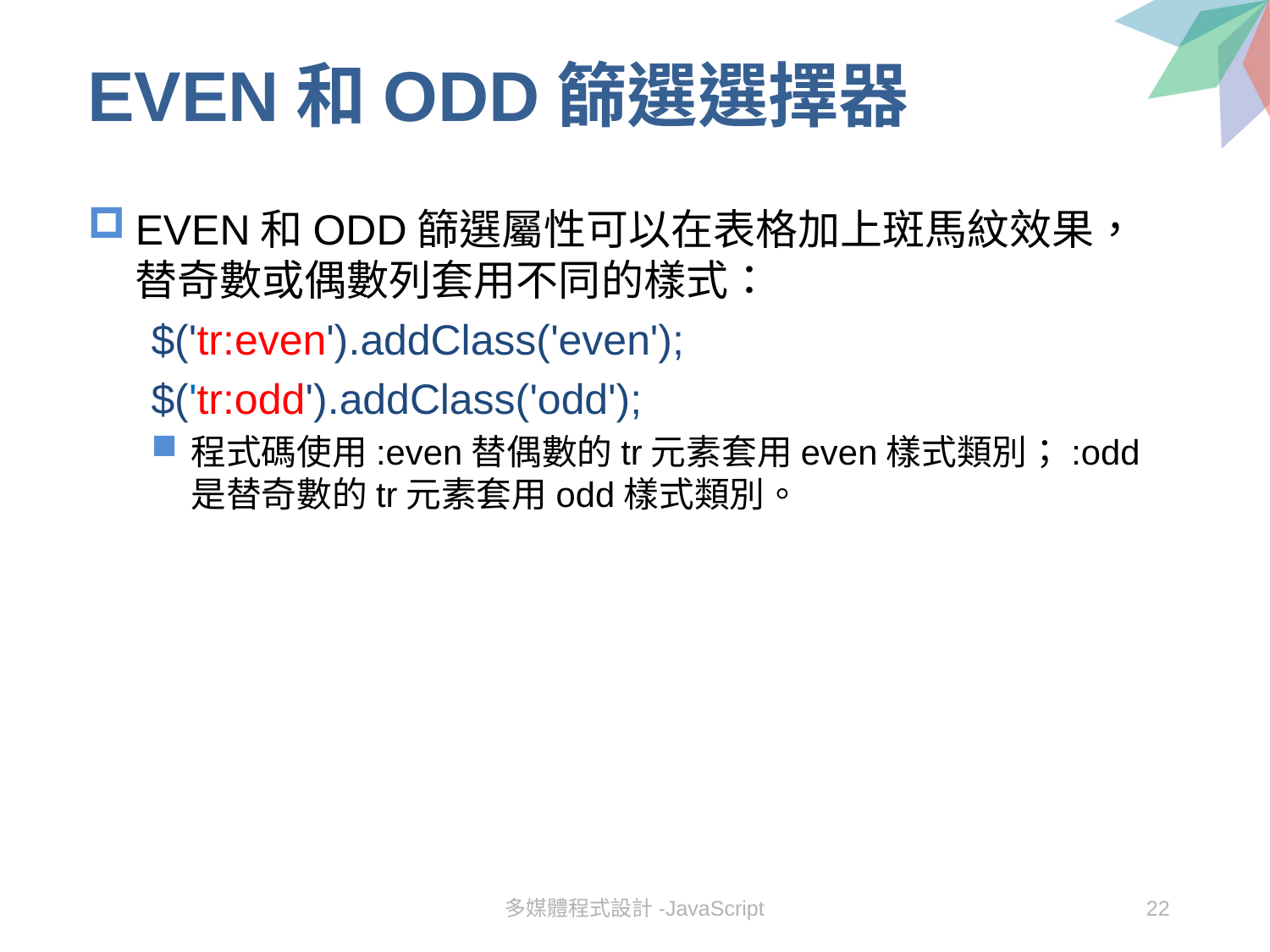

# EVEN和ODD篩選選擇器
EVEN和ODD篩選屬性可以在表格加上斑馬紋效果，替奇數或偶數列套用不同的樣式：
$('tr:even').addClass('even');
$('tr:odd').addClass('odd');
程式碼使用:even替偶數的tr元素套用even樣式類別；:odd是替奇數的tr元素套用odd樣式類別。
多媒體程式設計-JavaScript
22